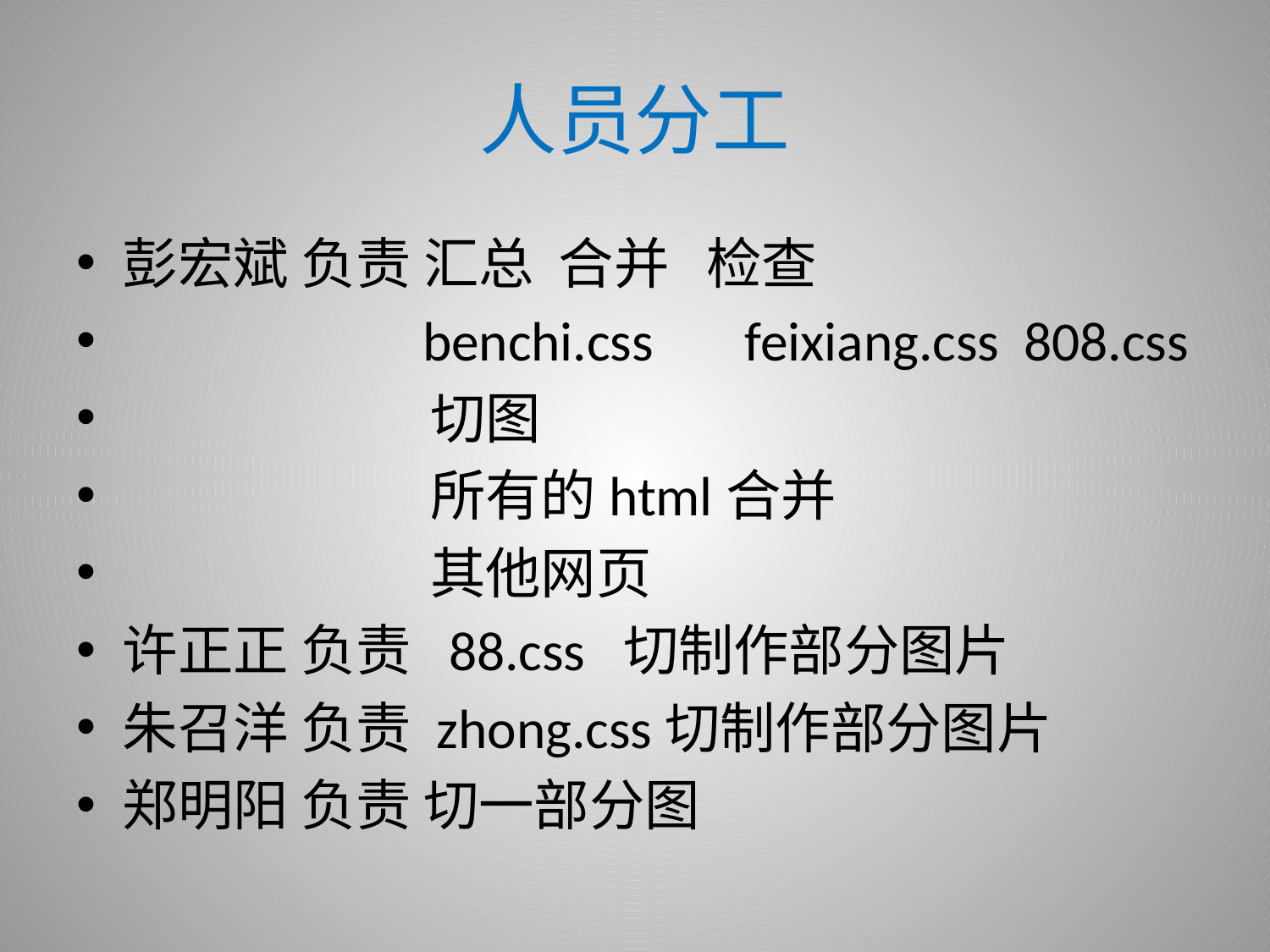

# 人员分工
彭宏斌 负责 汇总  合并   检查
                        benchi.css	feixiang.css  808.css
                        切图
                        所有的html合并
                        其他网页
许正正 负责  88.css  切制作部分图片
朱召洋 负责 zhong.css切制作部分图片
郑明阳 负责 切一部分图